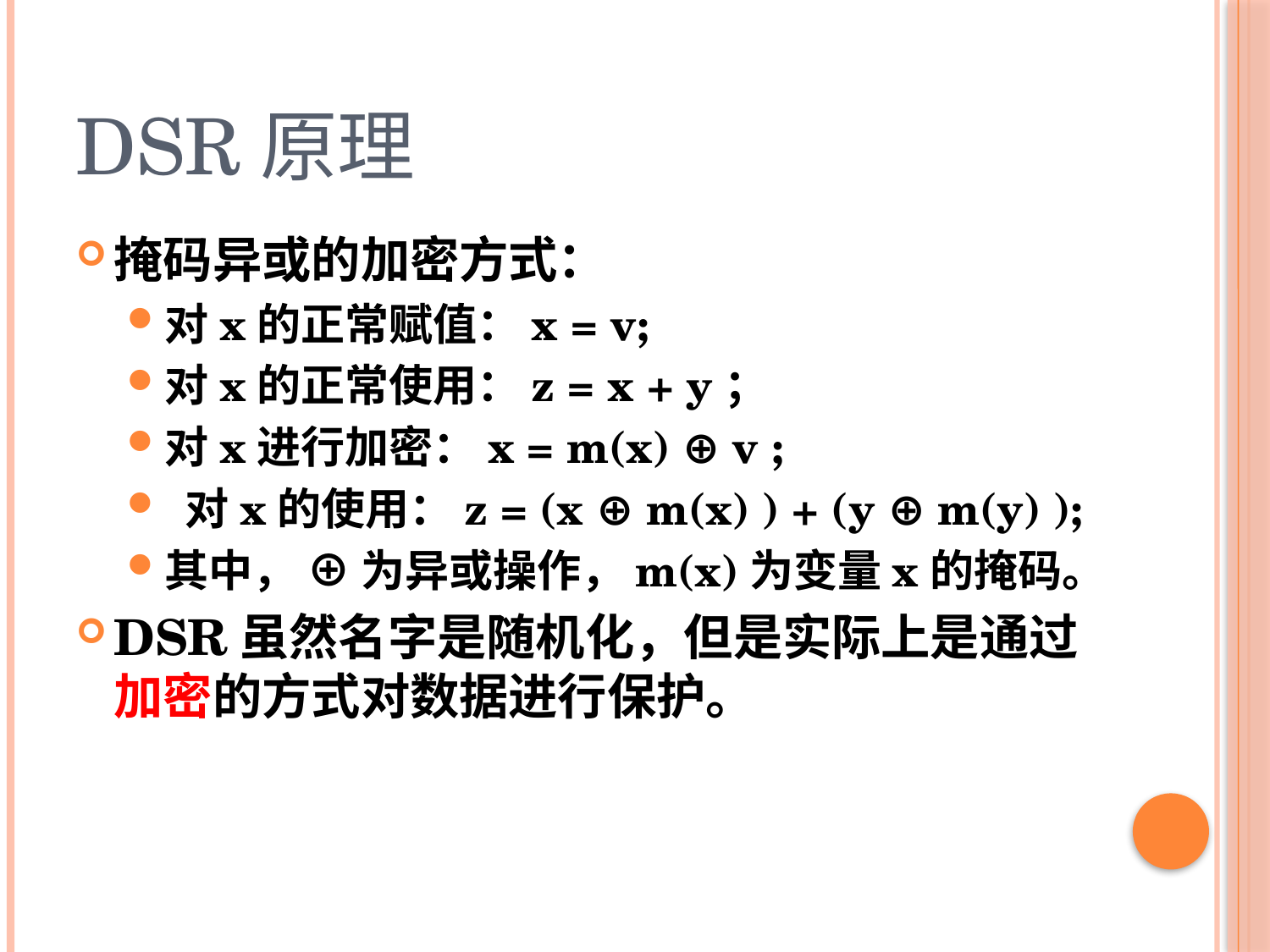

# DSR原理
掩码异或的加密方式：
对x的正常赋值：x = v;
对x的正常使用：z = x + y；
对x进行加密：x = m(x) ⊕ v ;
 对x的使用：z = (x ⊕ m(x) ) + (y ⊕ m(y) );
其中， ⊕ 为异或操作，m(x)为变量x的掩码。
DSR虽然名字是随机化，但是实际上是通过加密的方式对数据进行保护。